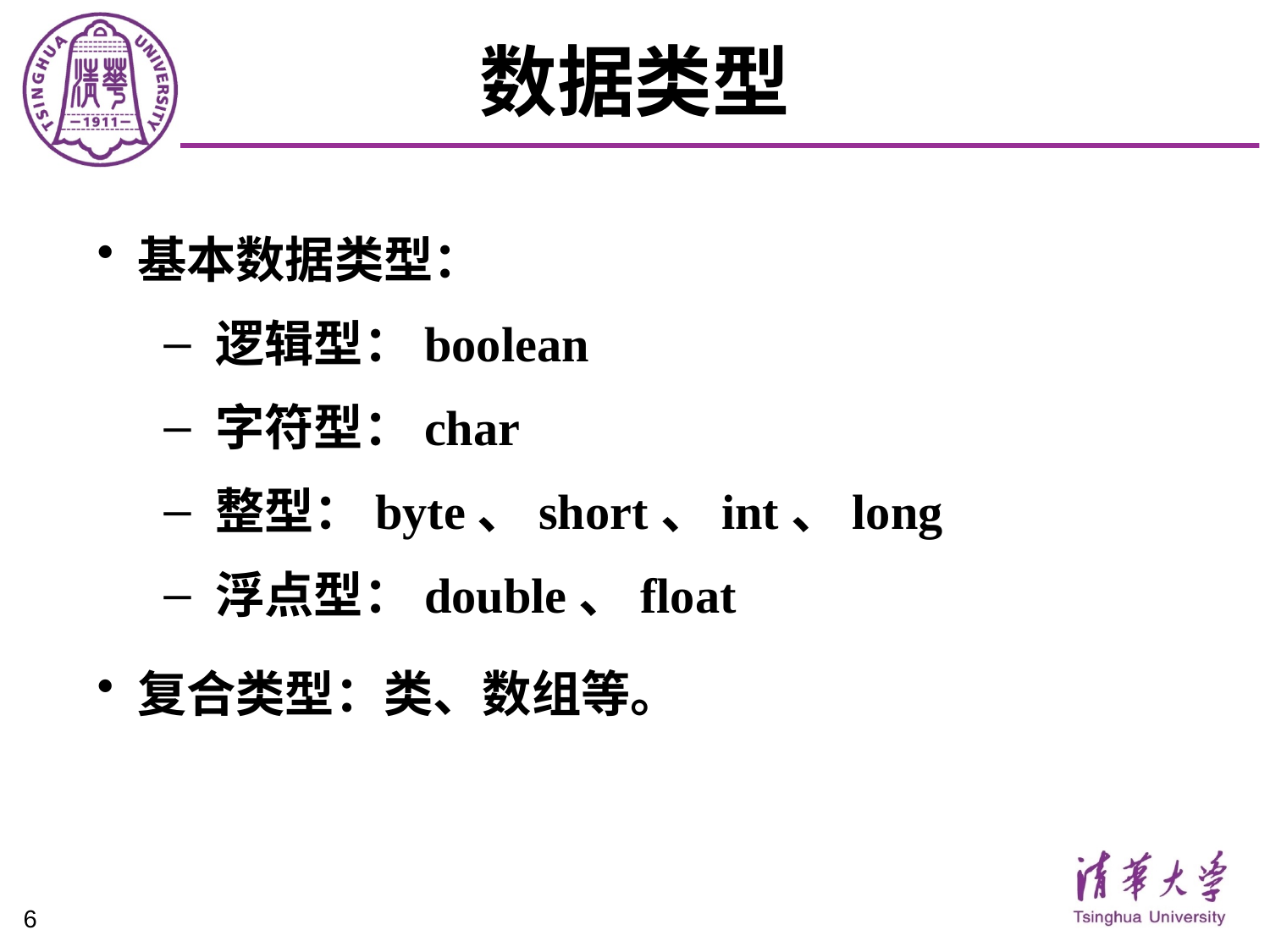

# 数据类型
基本数据类型：
逻辑型：boolean
字符型：char
整型：byte、short、int、long
浮点型：double、float
复合类型：类、数组等。
6